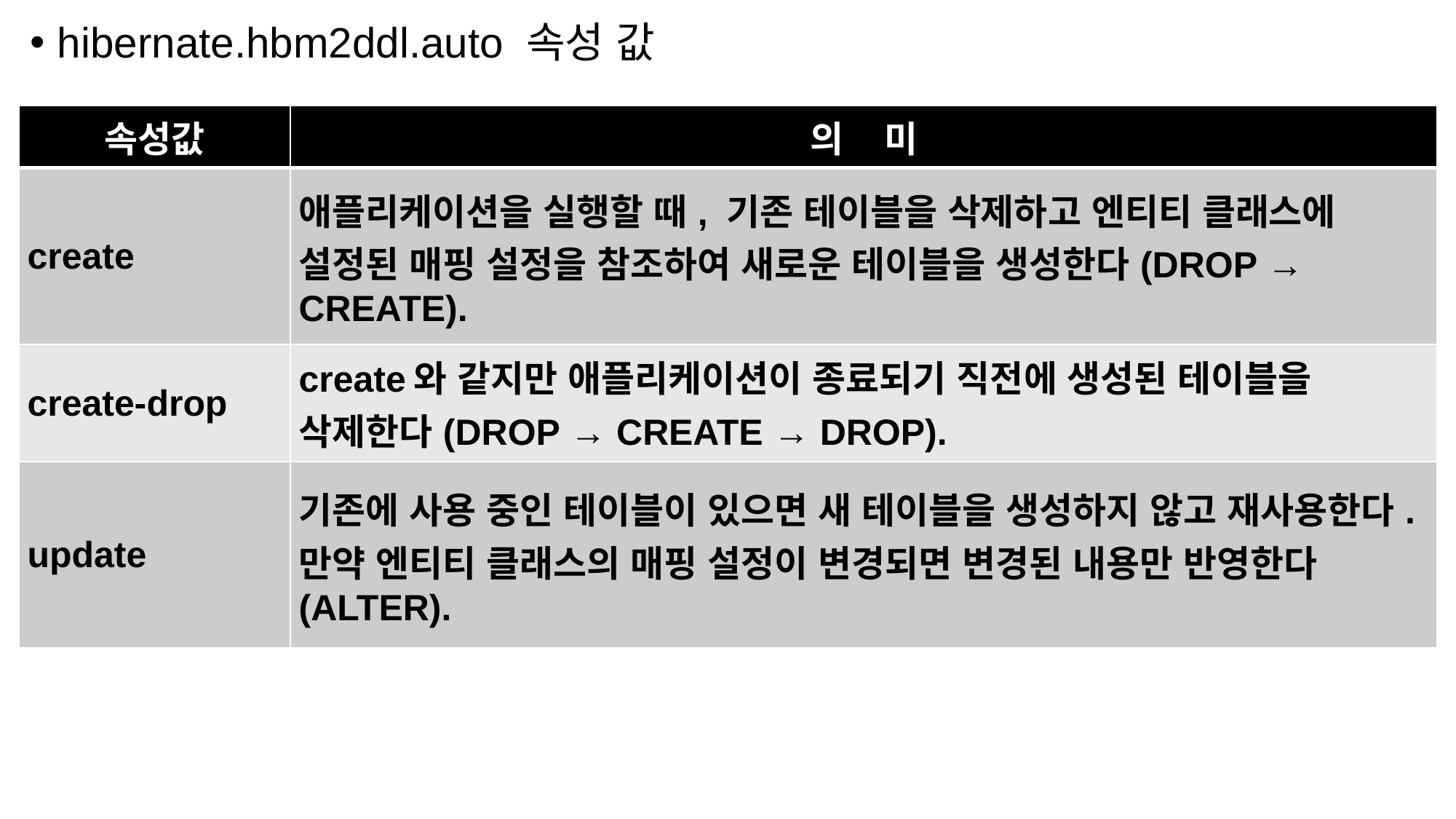

hibernate.hbm2ddl.auto 속성 값
| 속성값 | 의 미 |
| --- | --- |
| create | 애플리케이션을 실행할 때, 기존 테이블을 삭제하고 엔티티 클래스에 설정된 매핑 설정을 참조하여 새로운 테이블을 생성한다(DROP → CREATE). |
| create-drop | create와 같지만 애플리케이션이 종료되기 직전에 생성된 테이블을 삭제한다(DROP → CREATE → DROP). |
| update | 기존에 사용 중인 테이블이 있으면 새 테이블을 생성하지 않고 재사용한다. 만약 엔티티 클래스의 매핑 설정이 변경되면 변경된 내용만 반영한다(ALTER). |